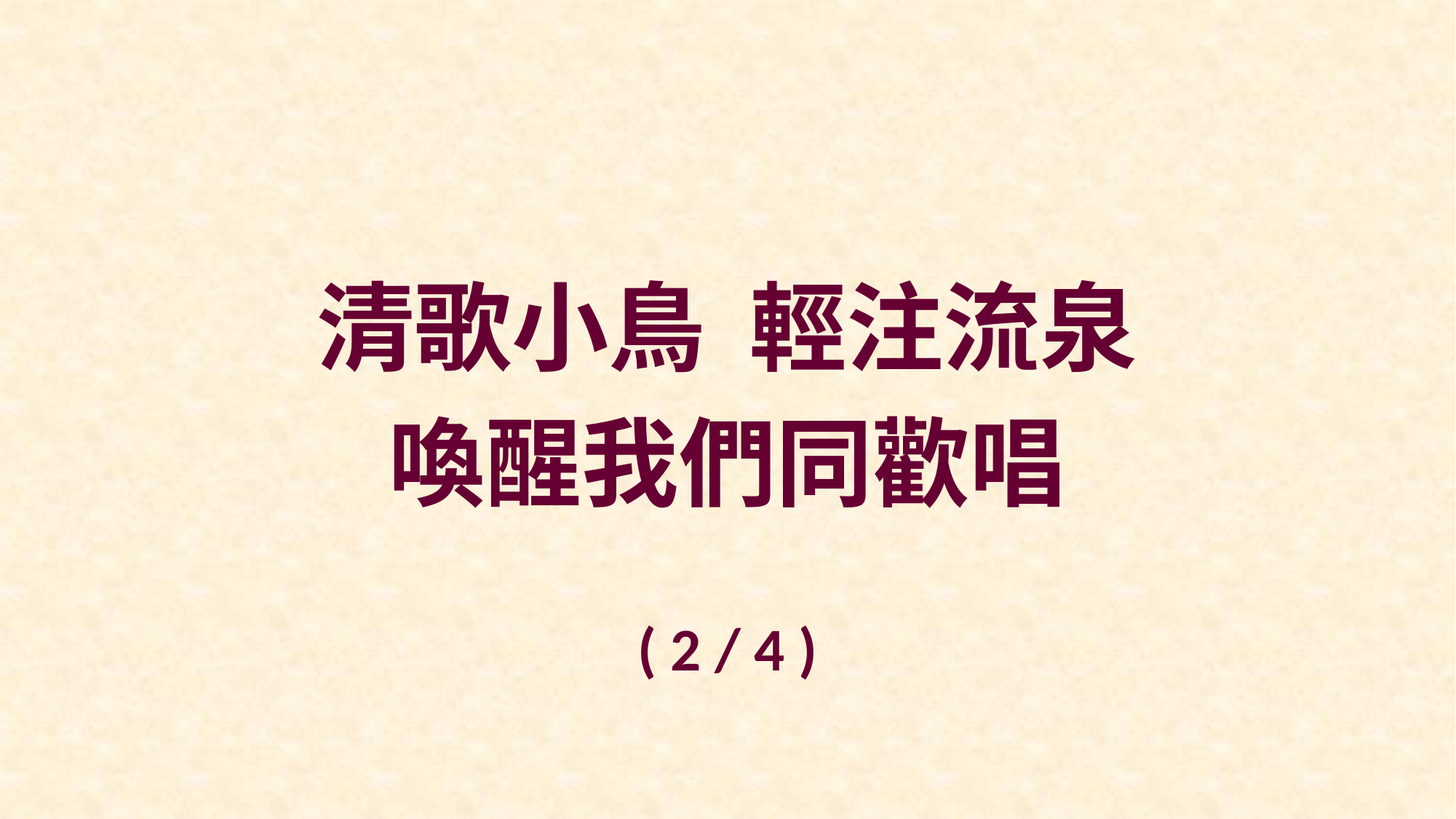

清歌小鳥  輕注流泉
喚醒我們同歡唱
( 2 / 4 )